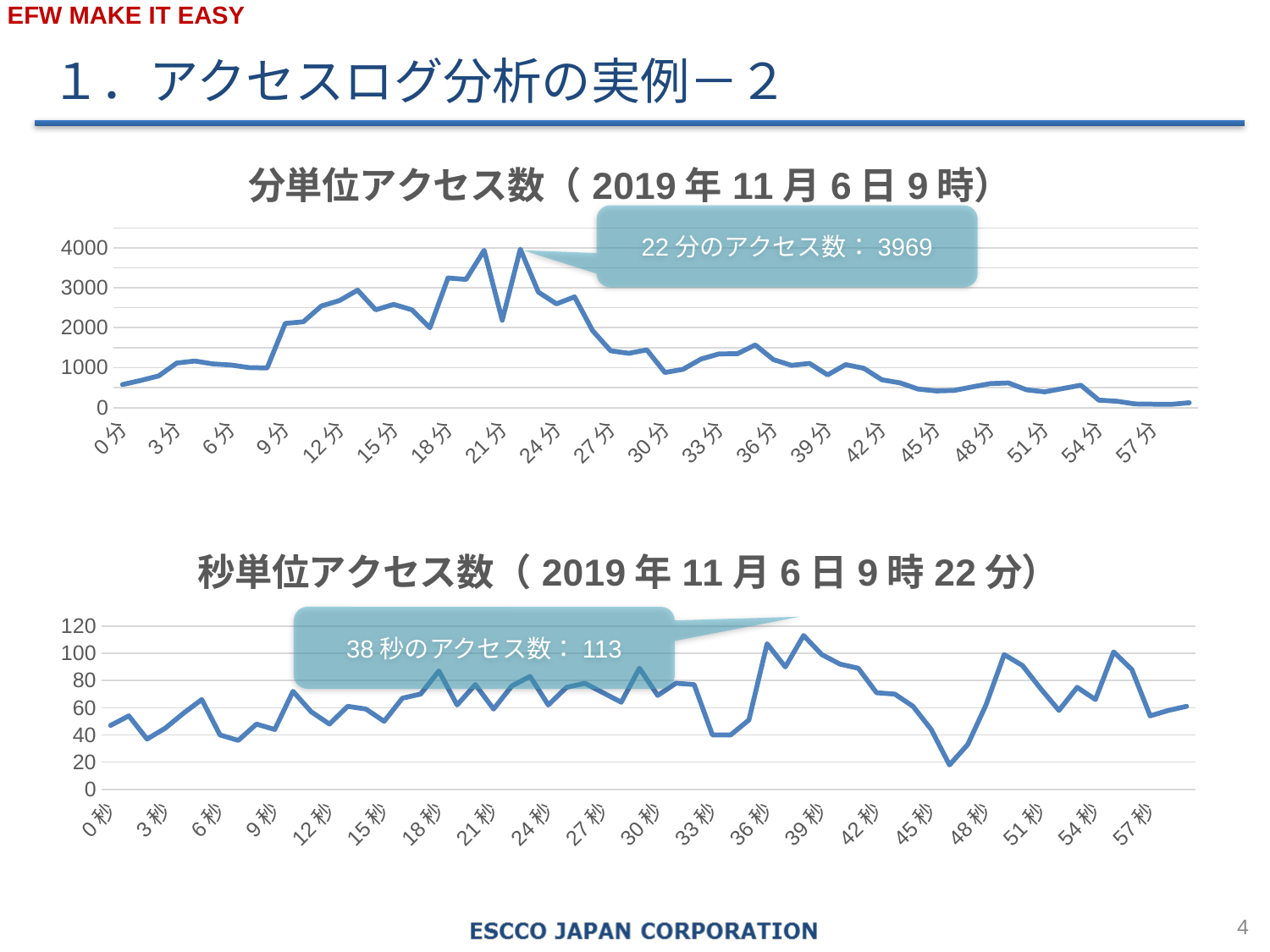

１．アクセスログ分析の実例－２

### Chart: 分単位アクセス数（2019年11月6日9時）

| Category | アクセス数（１１月９時、分単位） |
|---|---|
| 0分 | 575.0 |
| 1分 | 676.0 |
| 2分 | 791.0 |
| 3分 | 1113.0 |
| 4分 | 1165.0 |
| 5分 | 1092.0 |
| 6分 | 1064.0 |
| 7分 | 999.0 |
| 8分 | 990.0 |
| 9分 | 2107.0 |
| 10分 | 2148.0 |
| 11分 | 2544.0 |
| 12分 | 2681.0 |
| 13分 | 2942.0 |
| 14分 | 2449.0 |
| 15分 | 2585.0 |
| 16分 | 2449.0 |
| 17分 | 1999.0 |
| 18分 | 3246.0 |
| 19分 | 3211.0 |
| 20分 | 3941.0 |
| 21分 | 2187.0 |
| 22分 | 3969.0 |
| 23分 | 2892.0 |
| 24分 | 2599.0 |
| 25分 | 2773.0 |
| 26分 | 1924.0 |
| 27分 | 1420.0 |
| 28分 | 1358.0 |
| 29分 | 1444.0 |
| 30分 | 876.0 |
| 31分 | 957.0 |
| 32分 | 1215.0 |
| 33分 | 1344.0 |
| 34分 | 1346.0 |
| 35分 | 1567.0 |
| 36分 | 1199.0 |
| 37分 | 1055.0 |
| 38分 | 1104.0 |
| 39分 | 816.0 |
| 40分 | 1074.0 |
| 41分 | 981.0 |
| 42分 | 694.0 |
| 43分 | 617.0 |
| 44分 | 462.0 |
| 45分 | 414.0 |
| 46分 | 426.0 |
| 47分 | 515.0 |
| 48分 | 598.0 |
| 49分 | 615.0 |
| 50分 | 443.0 |
| 51分 | 392.0 |
| 52分 | 474.0 |
| 53分 | 558.0 |
| 54分 | 183.0 |
| 55分 | 156.0 |
| 56分 | 88.0 |
| 57分 | 82.0 |
| 58分 | 78.0 |
| 59分 | 119.0 |
22分のアクセス数：3969

### Chart: 秒単位アクセス数（2019年11月6日9時22分）

| Category | アクセス数 |
|---|---|
| 0秒 | 47.0 |
| 1秒 | 54.0 |
| 2秒 | 37.0 |
| 3秒 | 45.0 |
| 4秒 | 56.0 |
| 5秒 | 66.0 |
| 6秒 | 40.0 |
| 7秒 | 36.0 |
| 8秒 | 48.0 |
| 9秒 | 44.0 |
| 10秒 | 72.0 |
| 11秒 | 57.0 |
| 12秒 | 48.0 |
| 13秒 | 61.0 |
| 14秒 | 59.0 |
| 15秒 | 50.0 |
| 16秒 | 67.0 |
| 17秒 | 70.0 |
| 18秒 | 87.0 |
| 19秒 | 62.0 |
| 20秒 | 77.0 |
| 21秒 | 59.0 |
| 22秒 | 76.0 |
| 23秒 | 83.0 |
| 24秒 | 62.0 |
| 25秒 | 75.0 |
| 26秒 | 78.0 |
| 27秒 | 71.0 |
| 28秒 | 64.0 |
| 29秒 | 89.0 |
| 30秒 | 69.0 |
| 31秒 | 78.0 |
| 32秒 | 77.0 |
| 33秒 | 40.0 |
| 34秒 | 40.0 |
| 35秒 | 51.0 |
| 36秒 | 107.0 |
| 37秒 | 90.0 |
| 38秒 | 113.0 |
| 39秒 | 99.0 |
| 40秒 | 92.0 |
| 41秒 | 89.0 |
| 42秒 | 71.0 |
| 43秒 | 70.0 |
| 44秒 | 61.0 |
| 45秒 | 44.0 |
| 46秒 | 18.0 |
| 47秒 | 33.0 |
| 48秒 | 62.0 |
| 49秒 | 99.0 |
| 50秒 | 91.0 |
| 51秒 | 74.0 |
| 52秒 | 58.0 |
| 53秒 | 75.0 |
| 54秒 | 66.0 |
| 55秒 | 101.0 |
| 56秒 | 88.0 |
| 57秒 | 54.0 |
| 58秒 | 58.0 |
| 59秒 | 61.0 |
38秒のアクセス数：113
4